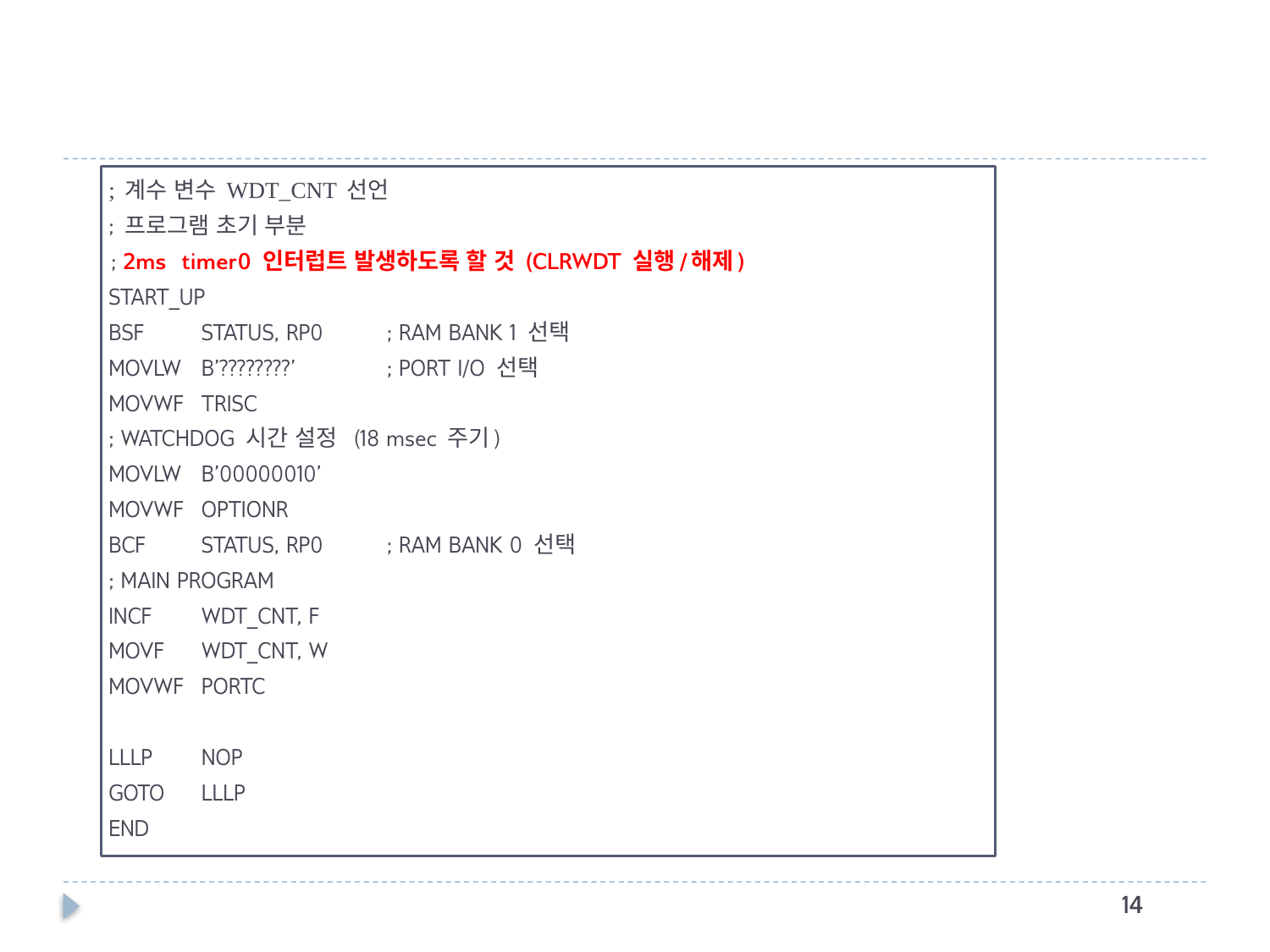

#

	; 계수 변수 WDT_CNT 선언
	; 프로그램 초기 부분
     ; 2ms  timer0 인터럽트 발생하도록 할 것 (CLRWDT 실행/해제)
	START_UP
		BSF		STATUS, RP0	; RAM BANK 1 선택
		MOVLW		B’????????’	; PORT I/O 선택
		MOVWF		TRISC
	; WATCHDOG 시간 설정  (18 msec 주기)
		MOVLW		B’00000010’
		MOVWF		OPTIONR
		BCF		STATUS, RP0	; RAM BANK 0 선택
	; MAIN PROGRAM
		INCF		WDT_CNT, F
		MOVF		WDT_CNT, W
		MOVWF		PORTC

	LLLP	NOP
		GOTO		LLLP
		END
14